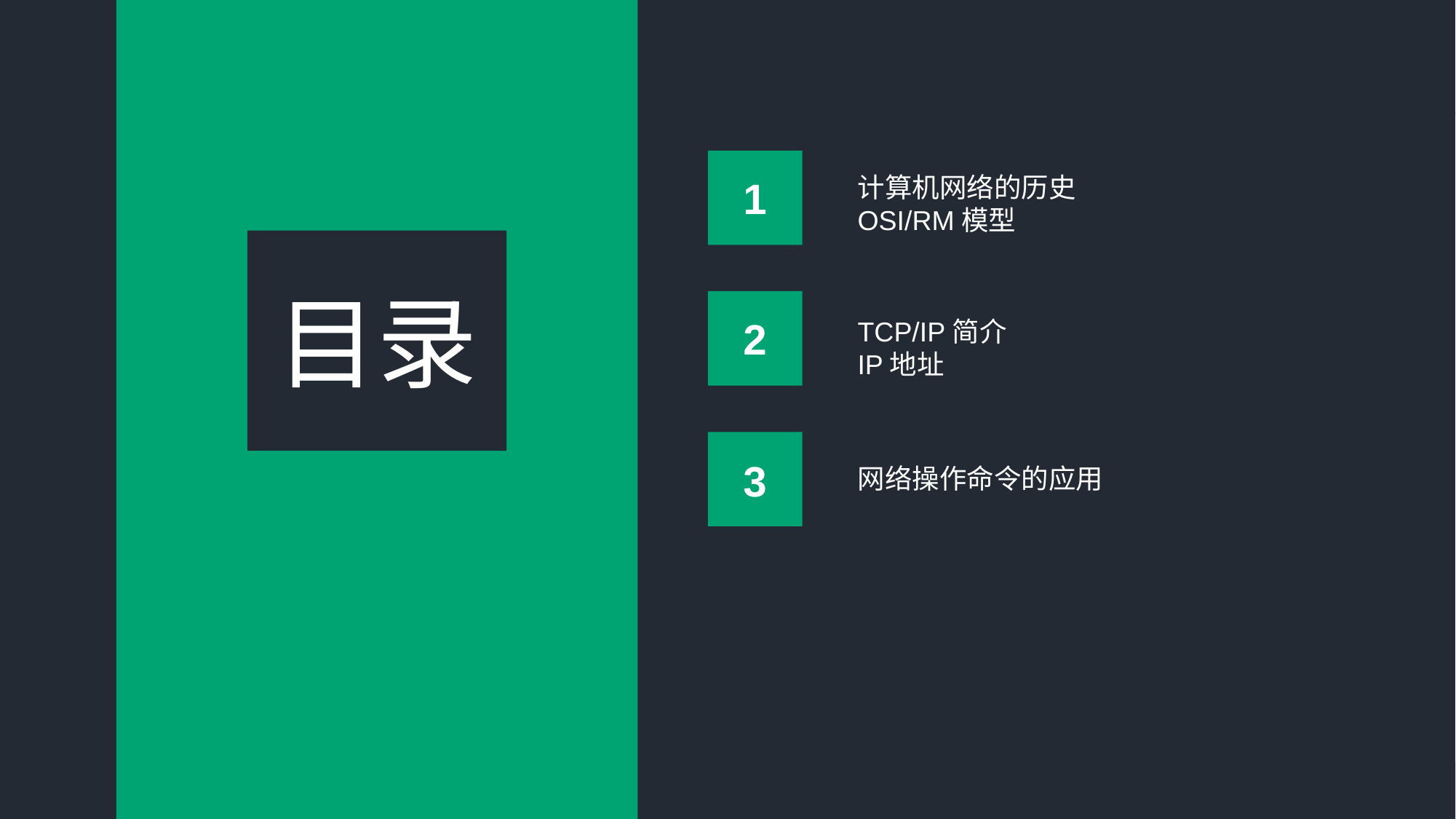

计算机网络的历史
OSI/RM模型

1

目录

2
TCP/IP简介
IP地址

3
网络操作命令的应用